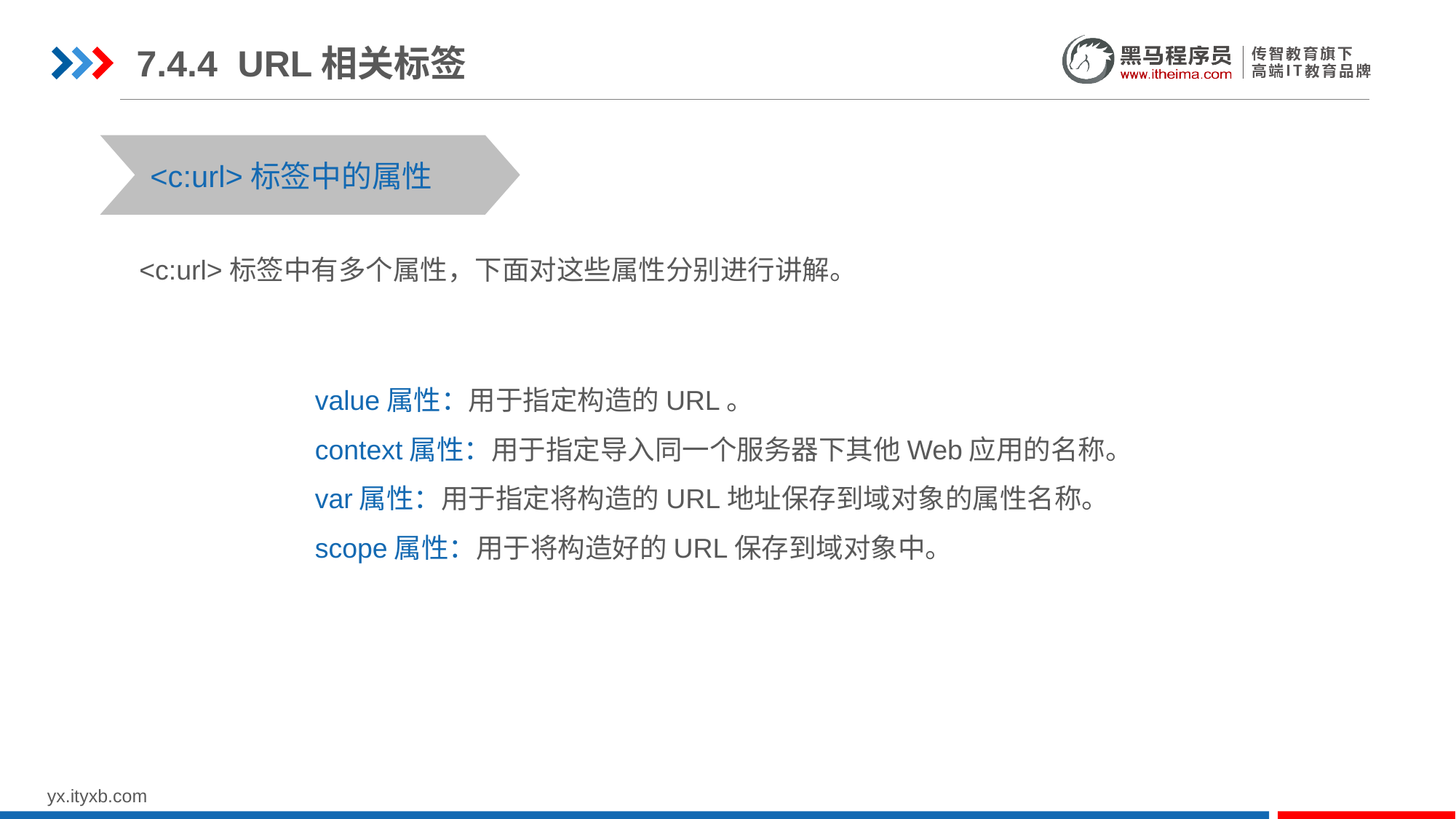

7.4.4  URL相关标签

<c:url>标签中的属性
<c:url>标签中有多个属性，下面对这些属性分别进行讲解。
value属性：用于指定构造的URL。
context属性：用于指定导入同一个服务器下其他Web应用的名称。
var属性：用于指定将构造的URL地址保存到域对象的属性名称。
scope属性：用于将构造好的URL保存到域对象中。